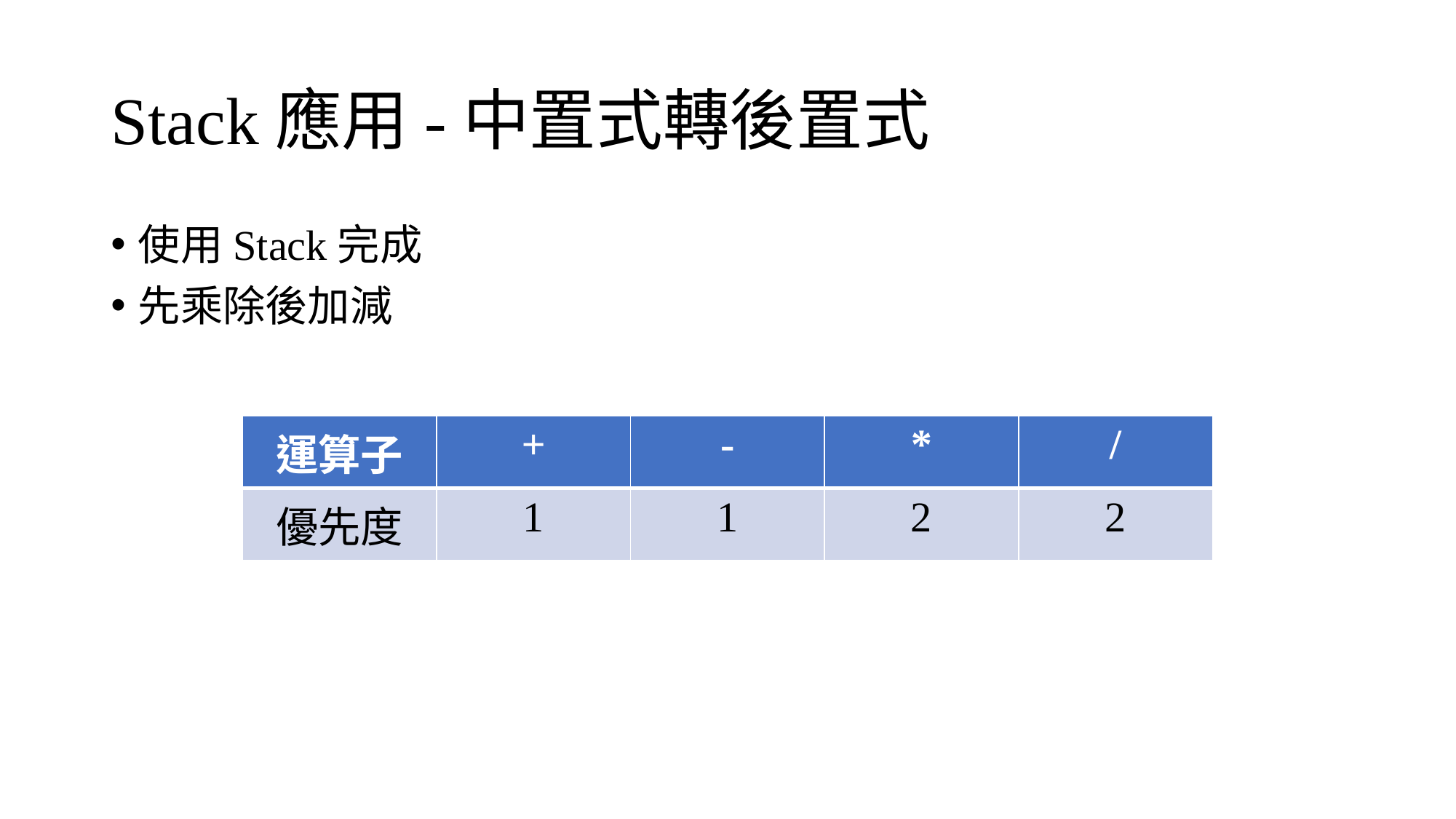

# Stack應用-中置式轉後置式
使用Stack完成
先乘除後加減

| 運算子 | + | - | \* | / |
| --- | --- | --- | --- | --- |
| 優先度 | 1 | 1 | 2 | 2 |